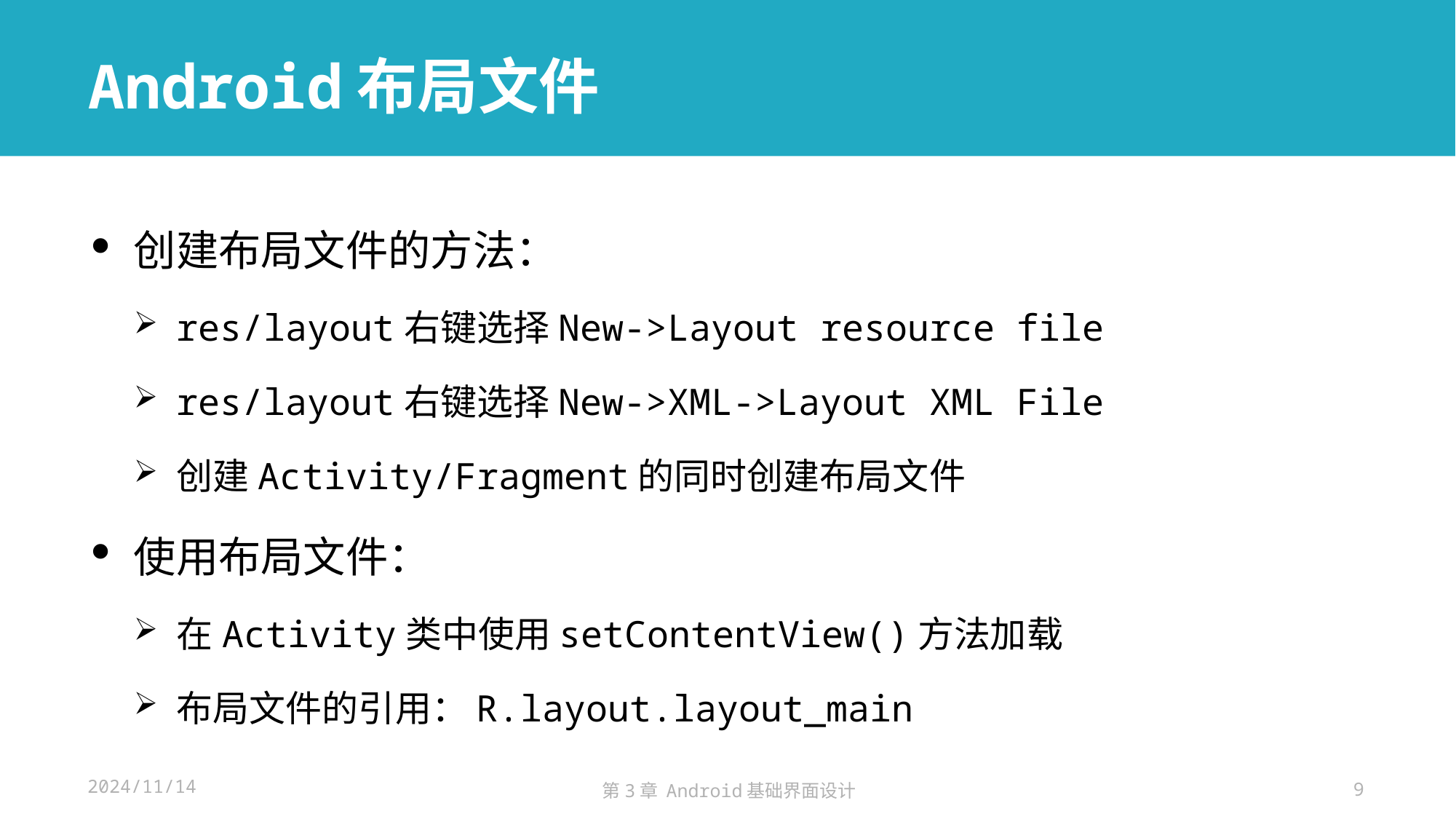

# Android布局文件
创建布局文件的方法：
res/layout右键选择New->Layout resource file
res/layout右键选择New->XML->Layout XML File
创建Activity/Fragment的同时创建布局文件
使用布局文件：
在Activity类中使用setContentView()方法加载
布局文件的引用：R.layout.layout_main
2024/11/14
第3章 Android基础界面设计
9